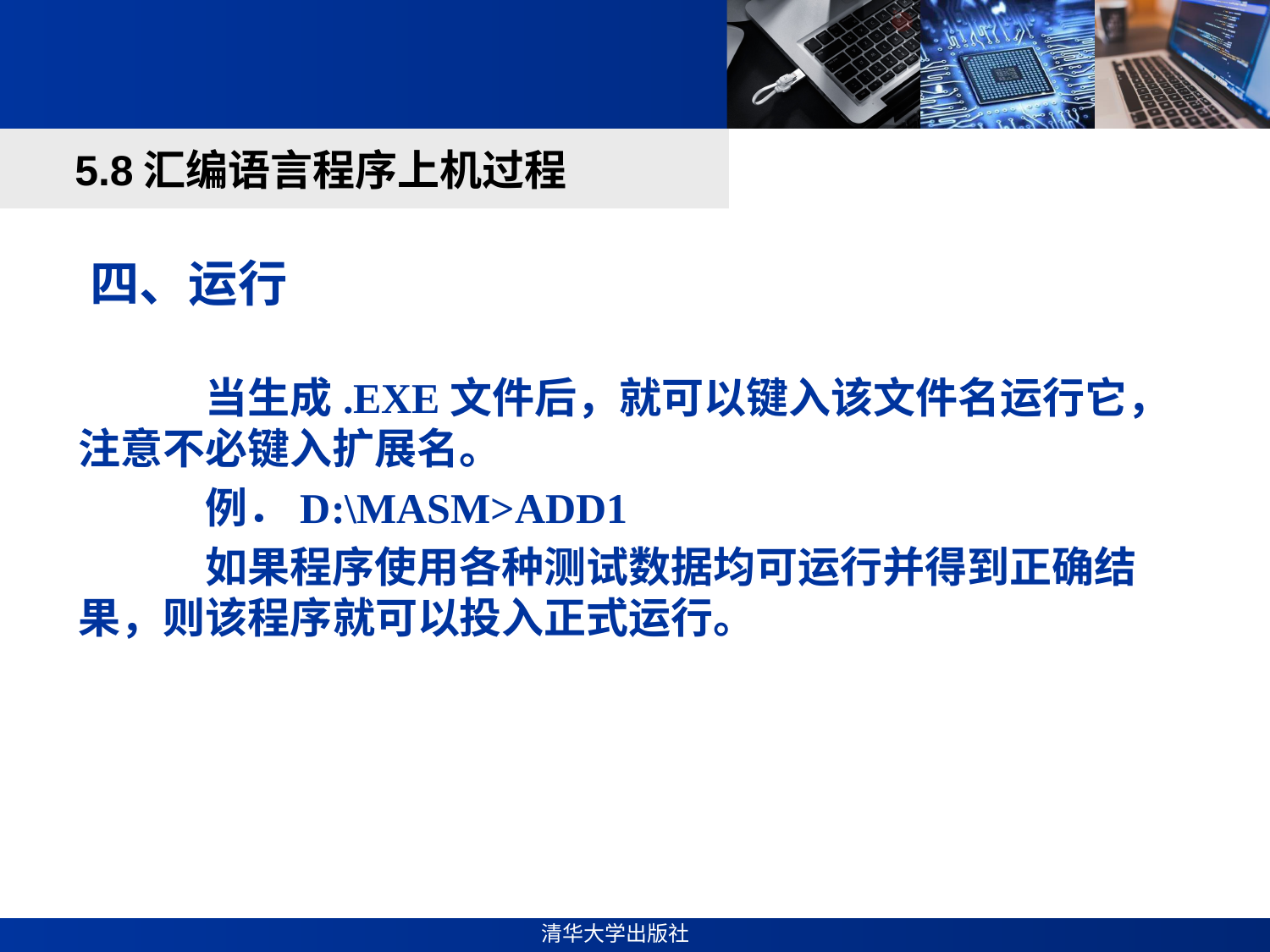

#
5.8汇编语言程序上机过程

四、运行
	当生成.EXE文件后，就可以键入该文件名运行它，注意不必键入扩展名。
	例．D:\MASM>ADD1
	如果程序使用各种测试数据均可运行并得到正确结果，则该程序就可以投入正式运行。